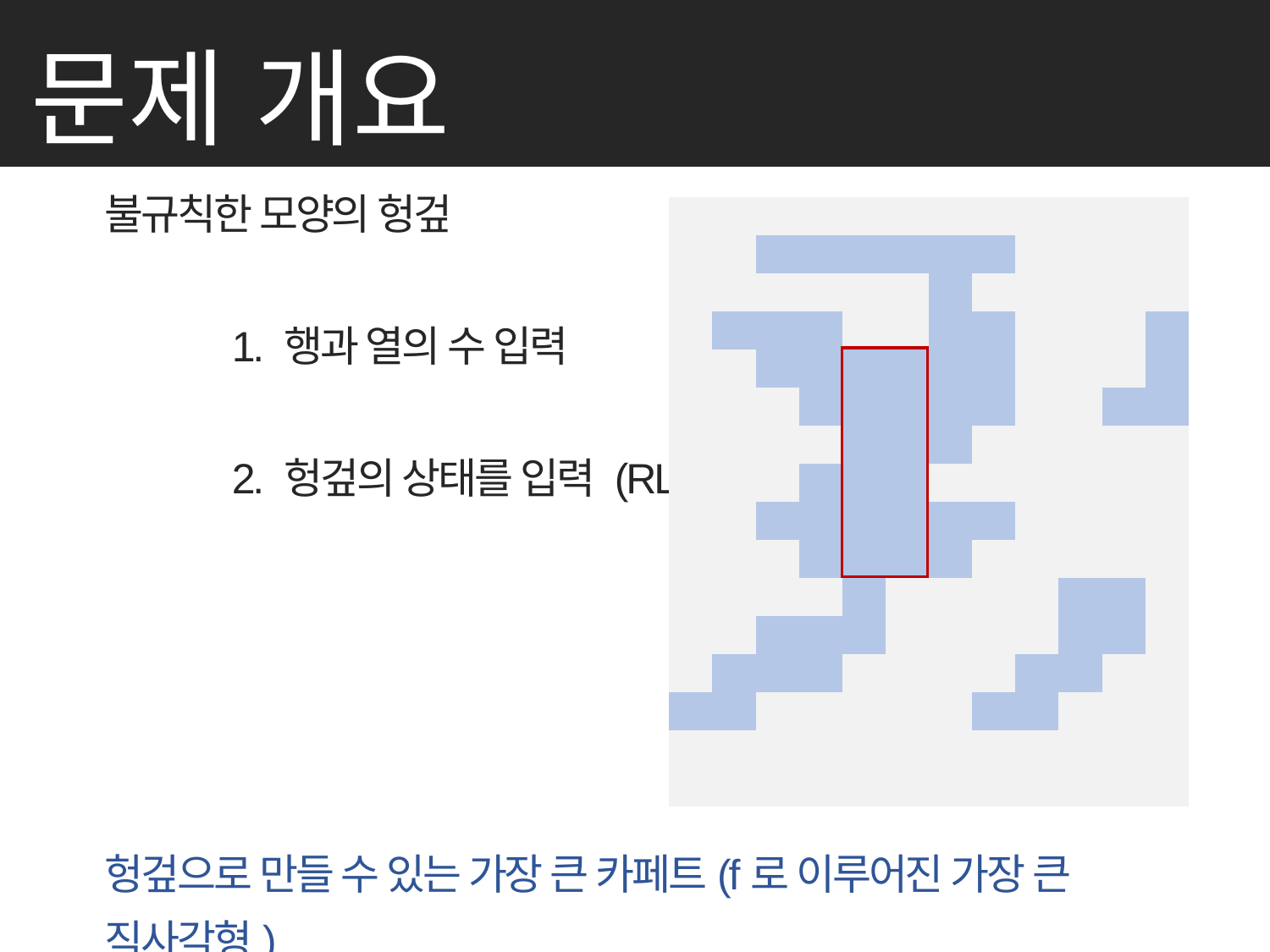

문제 개요
문제설명
불규칙한 모양의 헝겊

	1. 행과 열의 수 입력

	2. 헝겊의 상태를 입력 (RLE)

헝겊으로 만들 수 있는 가장 큰 카페트(f로 이루어진 가장 큰 직사각형)

|  |  |  |  |  |  |  |  |  |  |  |  |
| --- | --- | --- | --- | --- | --- | --- | --- | --- | --- | --- | --- |
|  |  |  |  |  |  |  |  |  |  |  |  |
|  |  |  |  |  |  |  |  |  |  |  |  |
|  |  |  |  |  |  |  |  |  |  |  |  |
|  |  |  |  |  |  |  |  |  |  |  |  |
|  |  |  |  |  |  |  |  |  |  |  |  |
|  |  |  |  |  |  |  |  |  |  |  |  |
|  |  |  |  |  |  |  |  |  |  |  |  |
|  |  |  |  |  |  |  |  |  |  |  |  |
|  |  |  |  |  |  |  |  |  |  |  |  |
|  |  |  |  |  |  |  |  |  |  |  |  |
|  |  |  |  |  |  |  |  |  |  |  |  |
|  |  |  |  |  |  |  |  |  |  |  |  |
|  |  |  |  |  |  |  |  |  |  |  |  |
|  |  |  |  |  |  |  |  |  |  |  |  |
|  |  |  |  |  |  |  |  |  |  |  |  |